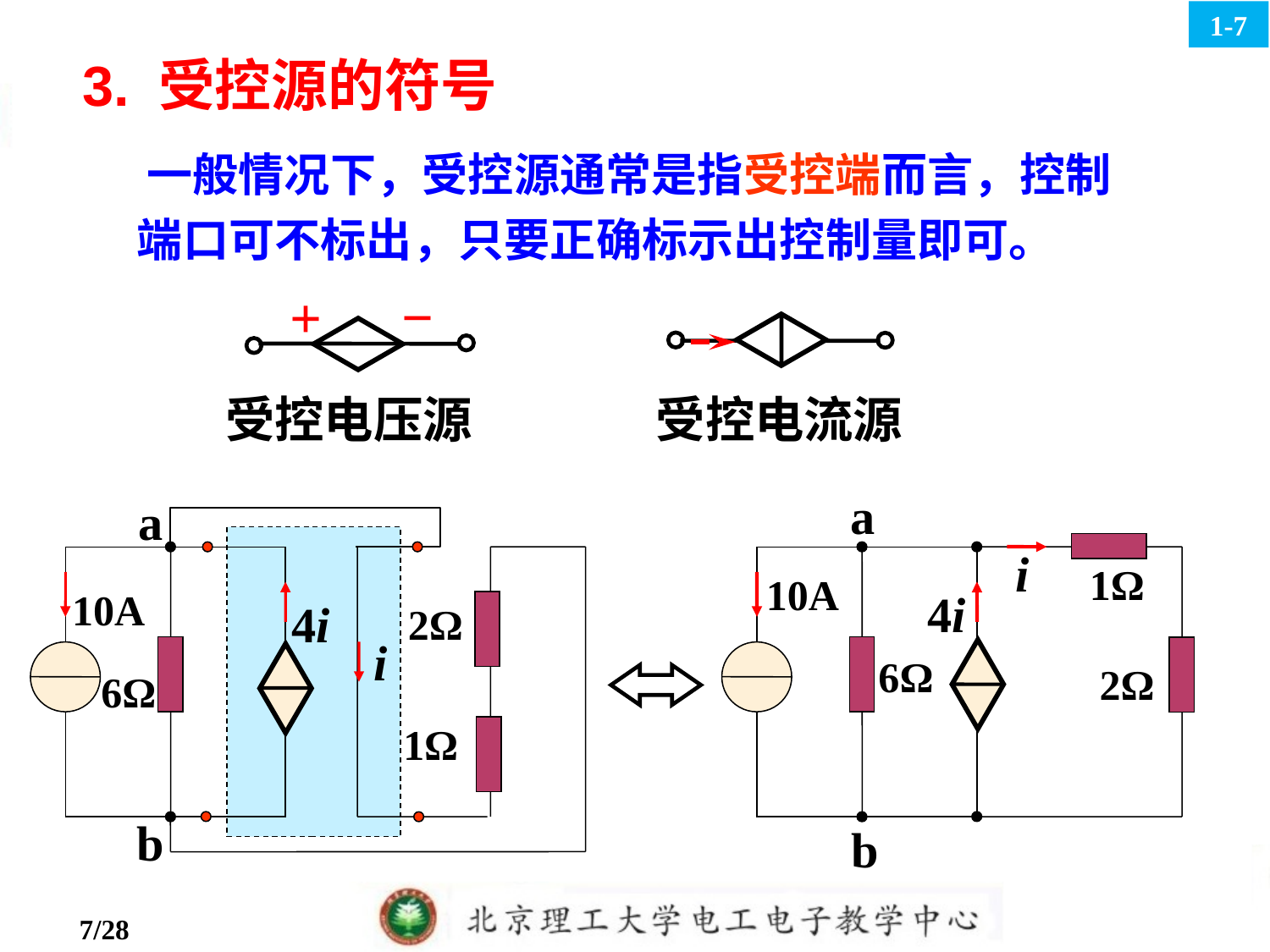

1-7
3. 受控源的符号
      一般情况下，受控源通常是指受控端而言，控制端口可不标出，只要正确标示出控制量即可。
−
+

受控电压源
受控电流源
a
a

10A

4i
2Ω

i

6Ω

1Ω

i

1Ω
10A

4i

6Ω
2Ω

b
b